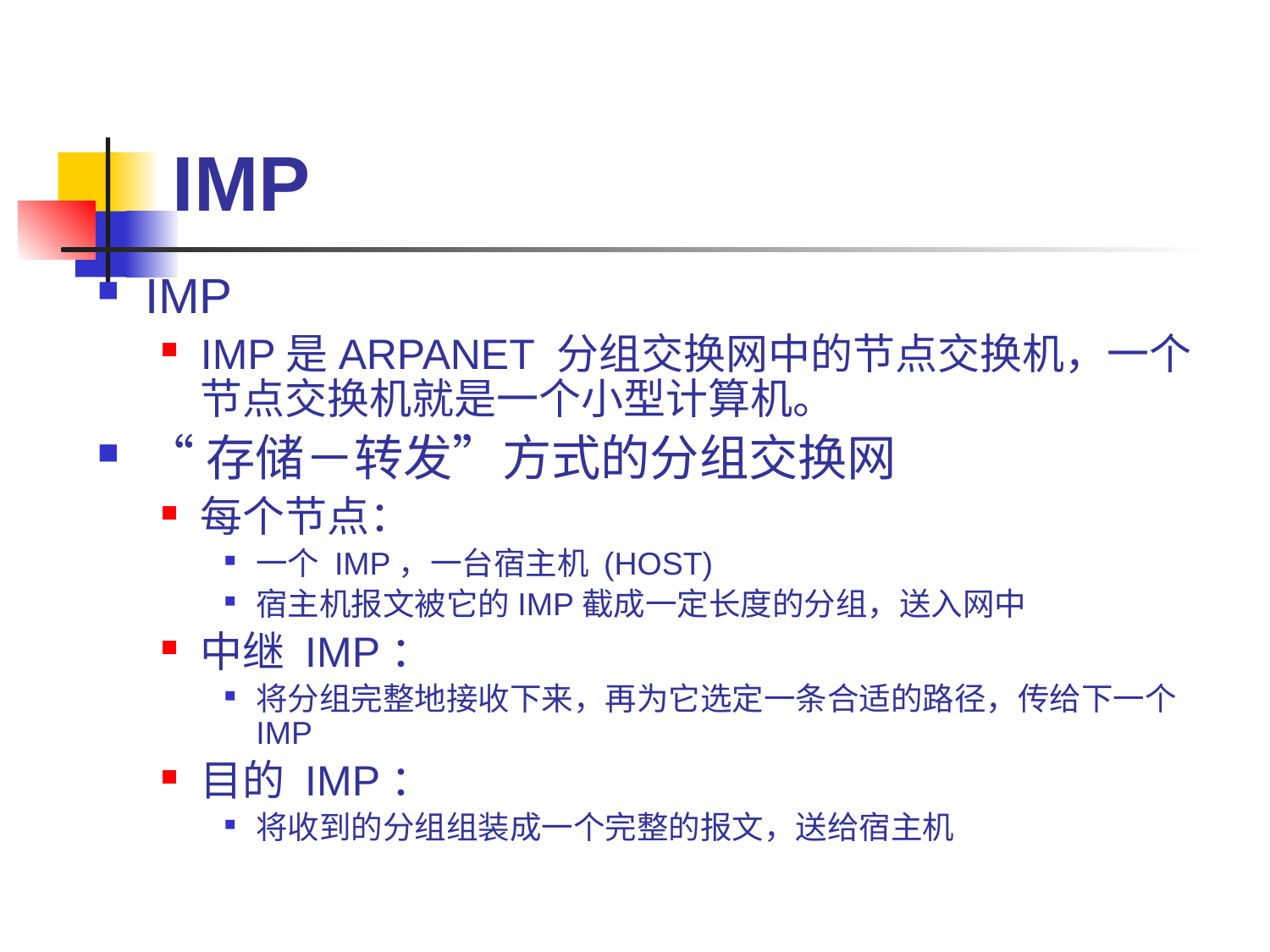

# IMP
IMP
IMP是ARPANET 分组交换网中的节点交换机，一个节点交换机就是一个小型计算机。
“存储－转发”方式的分组交换网
每个节点：
一个 IMP，一台宿主机 (HOST)
宿主机报文被它的IMP截成一定长度的分组，送入网中
中继 IMP：
将分组完整地接收下来，再为它选定一条合适的路径，传给下一个IMP
目的 IMP：
将收到的分组组装成一个完整的报文，送给宿主机